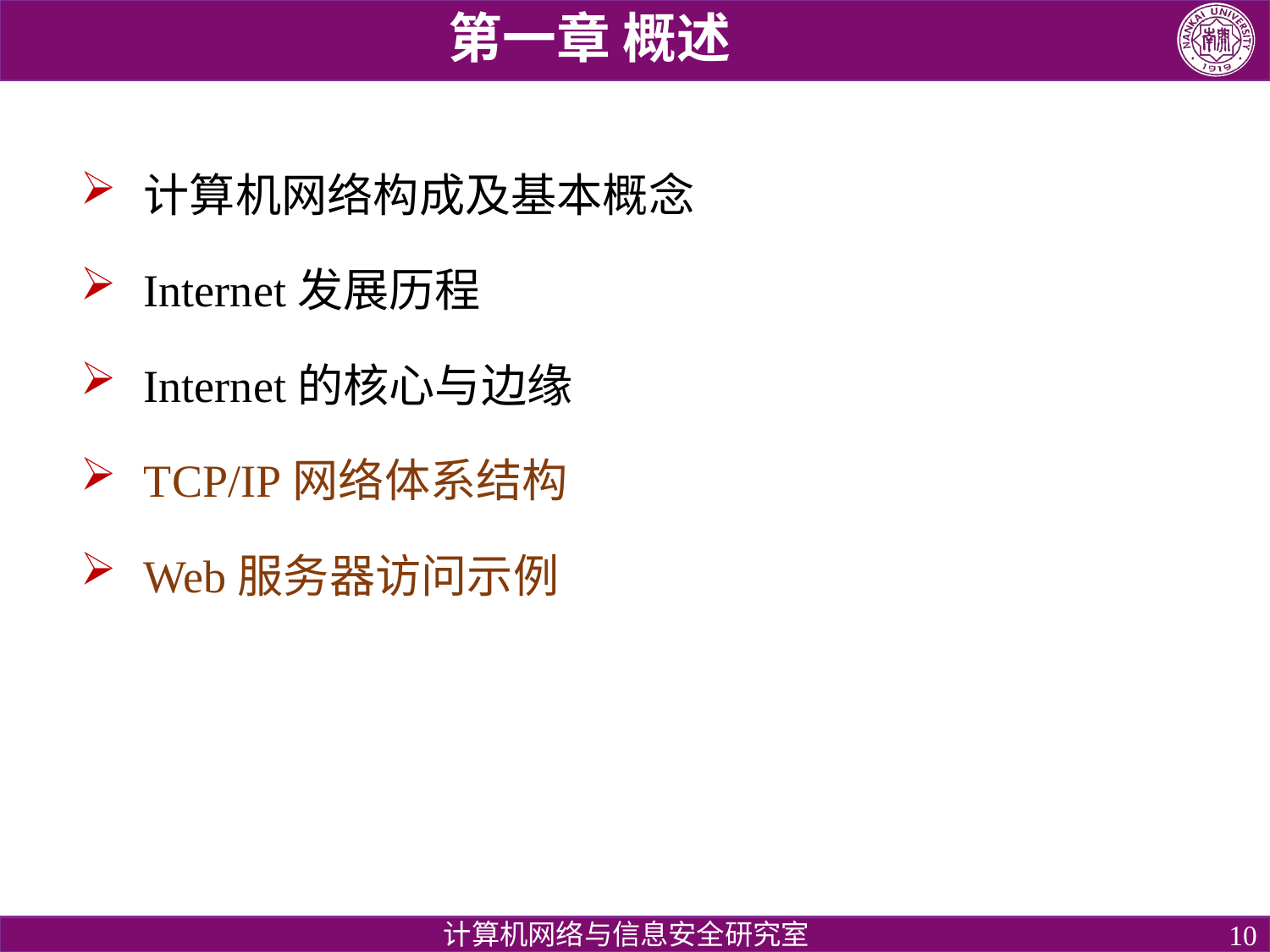

第一章 概述
计算机网络构成及基本概念
Internet发展历程
Internet的核心与边缘
TCP/IP网络体系结构
Web服务器访问示例